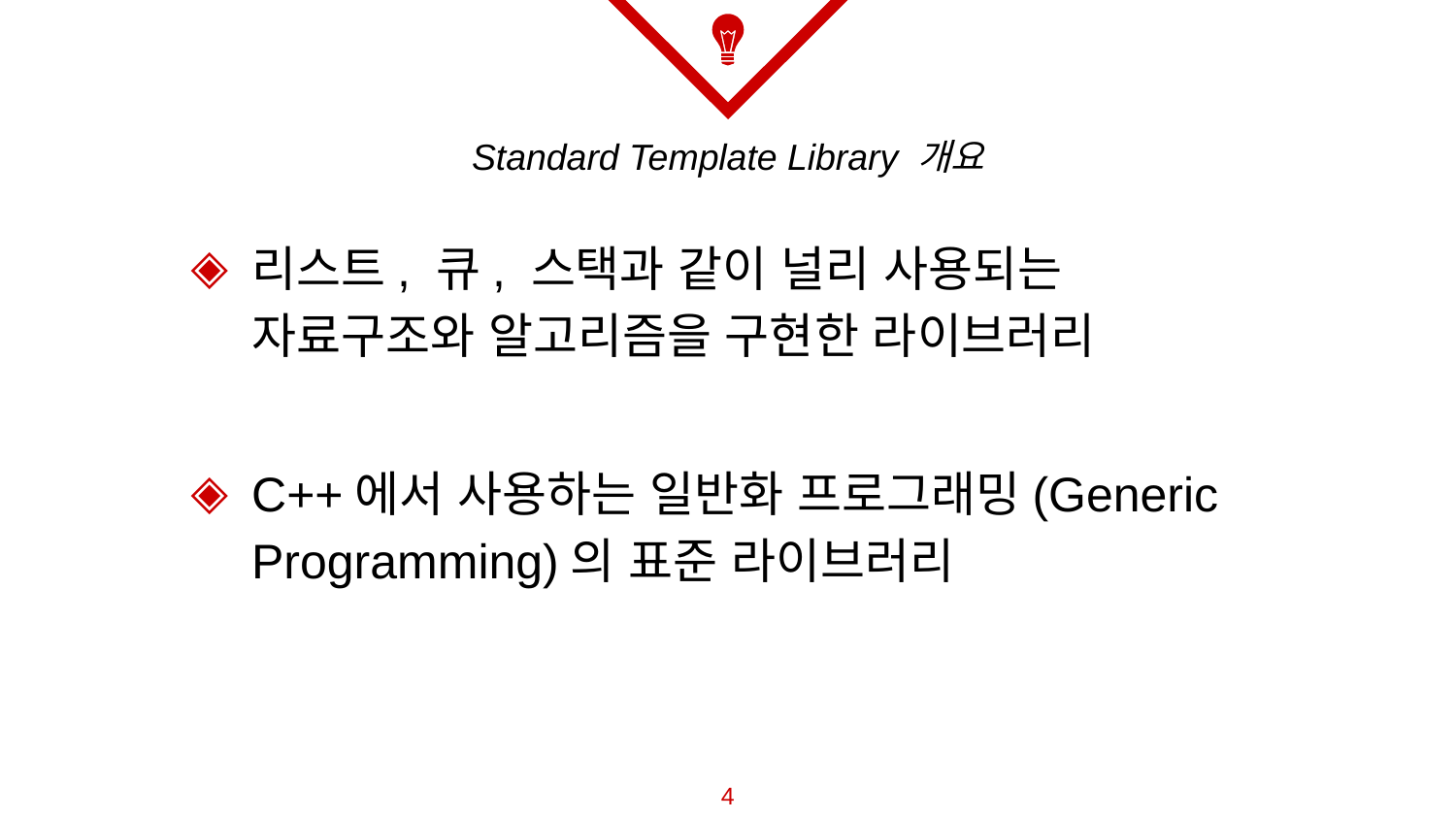

# Standard Template Library 개요
리스트, 큐, 스택과 같이 널리 사용되는 자료구조와 알고리즘을 구현한 라이브러리

C++에서 사용하는 일반화 프로그래밍(Generic Programming)의 표준 라이브러리
4